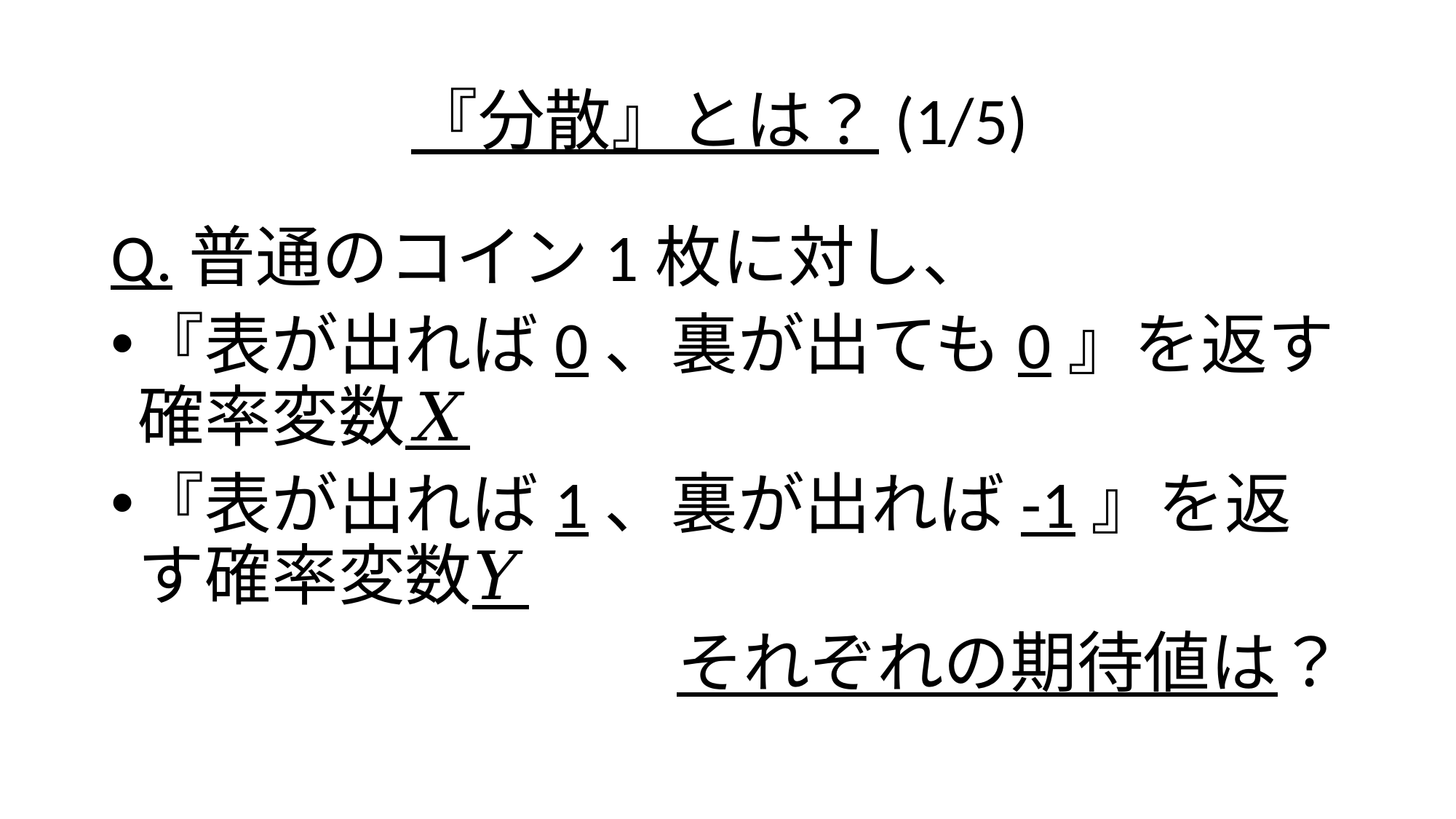

# 『分散』とは？(1/5)
Q.普通のコイン1枚に対し、
『表が出れば0、裏が出ても0』を返す確率変数𝑋
『表が出れば1、裏が出れば-1』を返す確率変数𝑌
それぞれの期待値は？